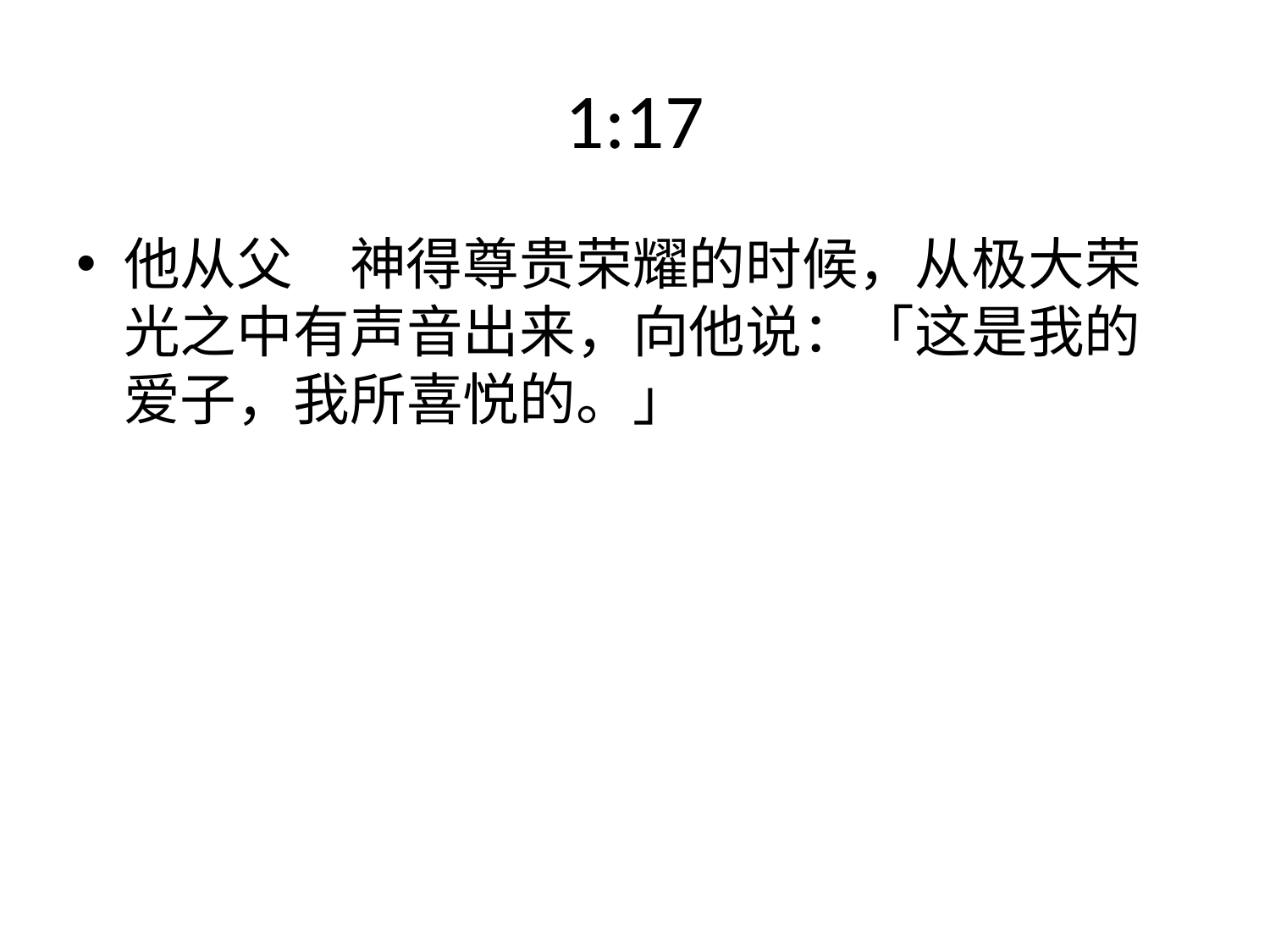

# 1:17
他从父　神得尊贵荣耀的时候，从极大荣光之中有声音出来，向他说：「这是我的爱子，我所喜悦的。」